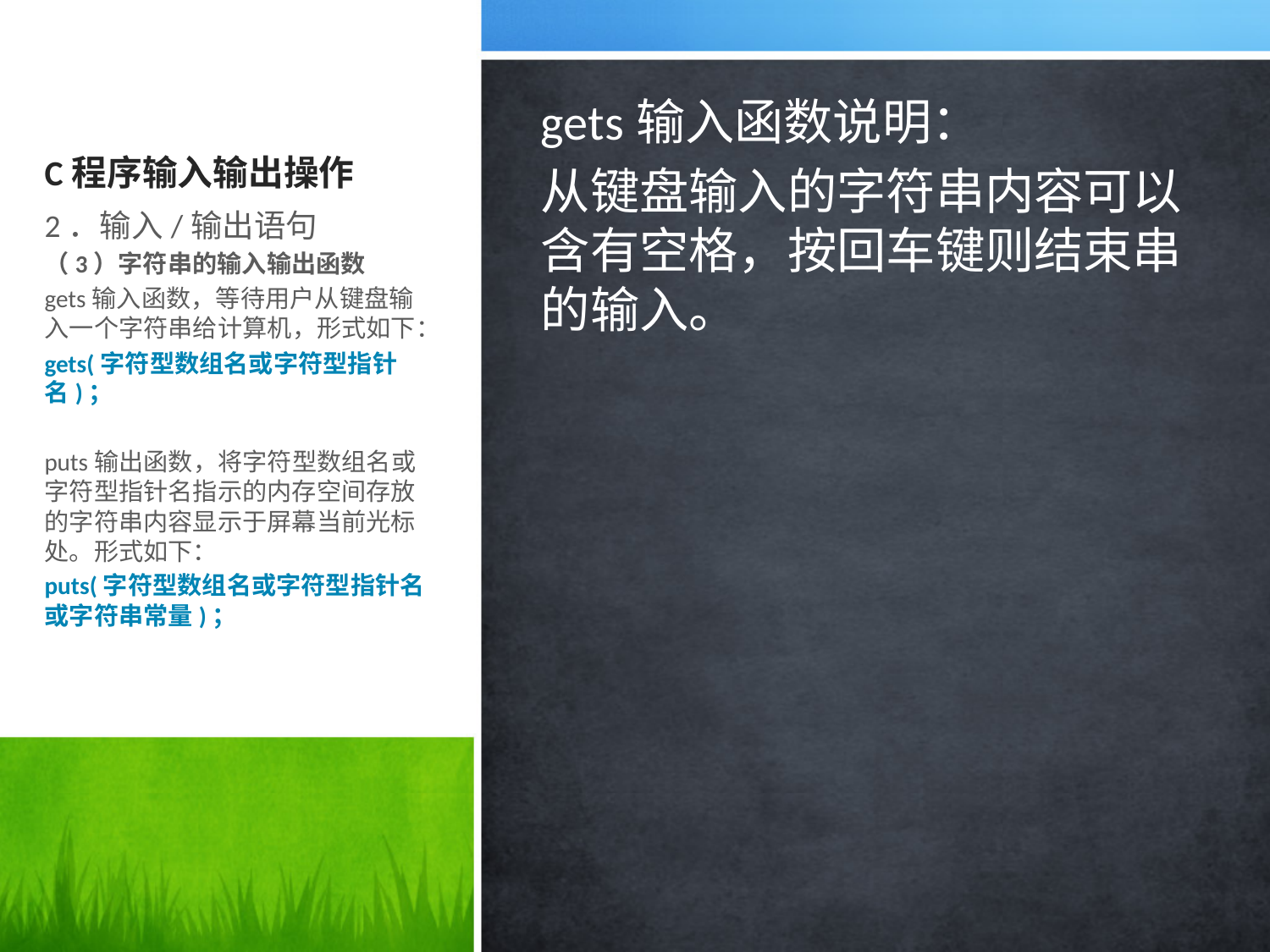

# C程序输入输出操作
gets输入函数说明：
从键盘输入的字符串内容可以含有空格，按回车键则结束串的输入。

2．输入/输出语句
（3）字符串的输入输出函数
gets输入函数，等待用户从键盘输入一个字符串给计算机，形式如下：
gets(字符型数组名或字符型指针名)；

puts输出函数，将字符型数组名或字符型指针名指示的内存空间存放的字符串内容显示于屏幕当前光标处。形式如下：
puts(字符型数组名或字符型指针名或字符串常量)；